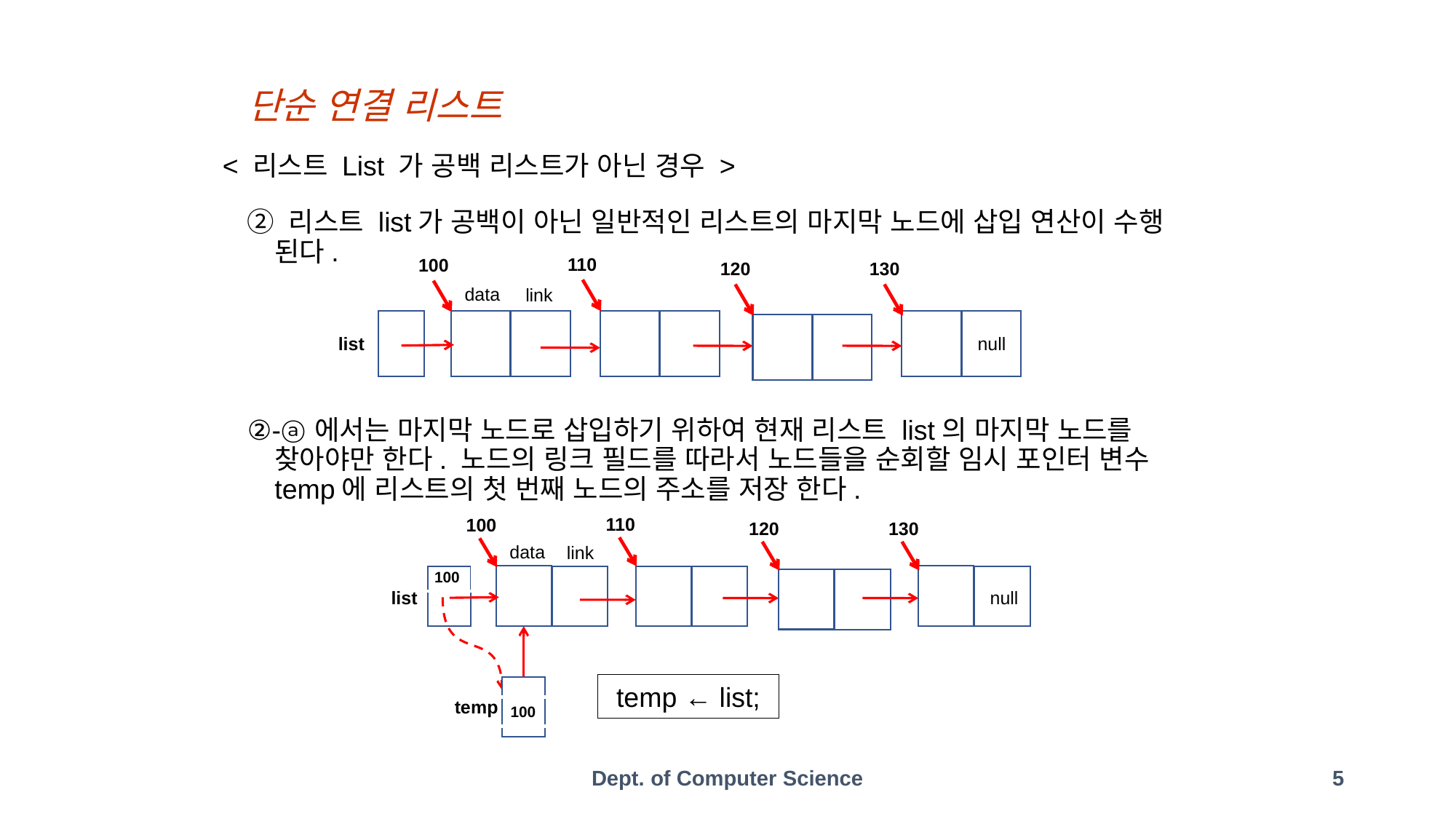

단순 연결 리스트
< 리스트 List 가 공백 리스트가 아닌 경우 >
② 리스트 list가 공백이 아닌 일반적인 리스트의 마지막 노드에 삽입 연산이 수행 된다.

②-ⓐ에서는 마지막 노드로 삽입하기 위하여 현재 리스트 list의 마지막 노드를 찾아야만 한다. 노드의 링크 필드를 따라서 노드들을 순회할 임시 포인터 변수 temp에 리스트의 첫 번째 노드의 주소를 저장 한다.

110
100
120
130
data
link

null
list
110
100
120
130
data
link

null
list
100
 temp ← list;

temp
100
Dept. of Computer Science
5